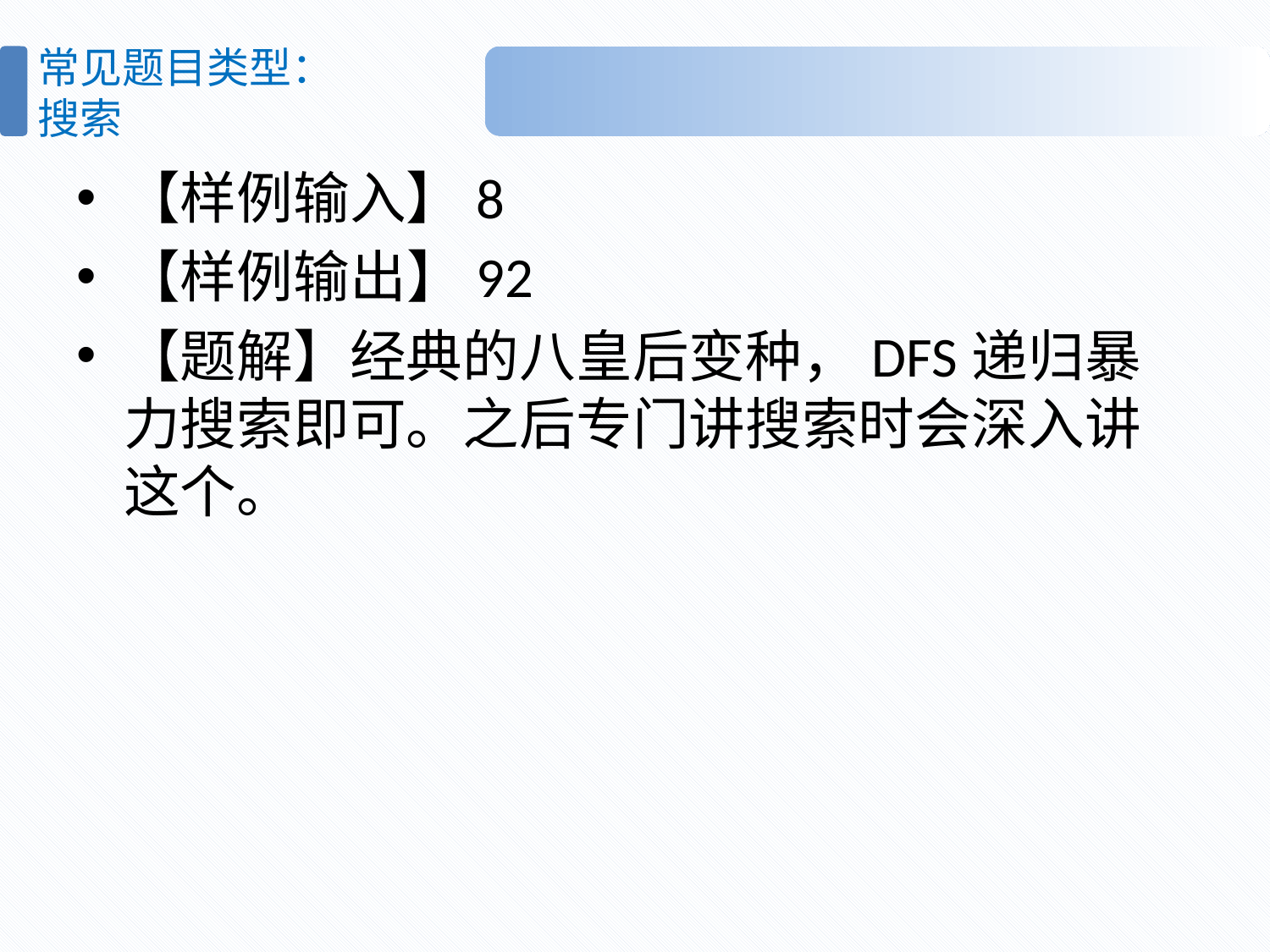

# 常见题目类型： 搜索
【样例输入】8
【样例输出】92
【题解】经典的八皇后变种，DFS递归暴力搜索即可。之后专门讲搜索时会深入讲这个。